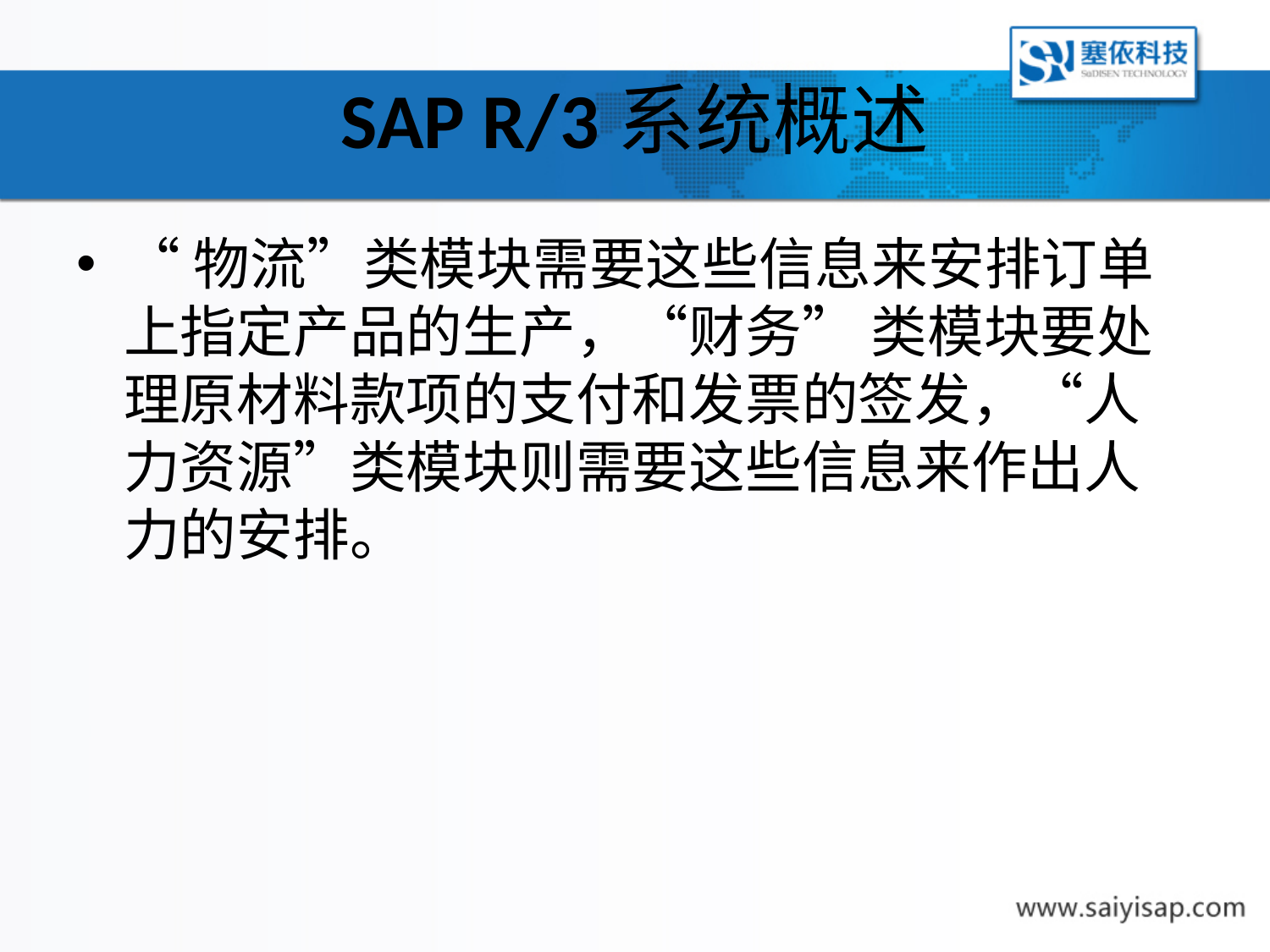

# SAP R/3系统概述
“物流”类模块需要这些信息来安排订单上指定产品的生产，“财务” 类模块要处理原材料款项的支付和发票的签发，“人力资源”类模块则需要这些信息来作出人力的安排。